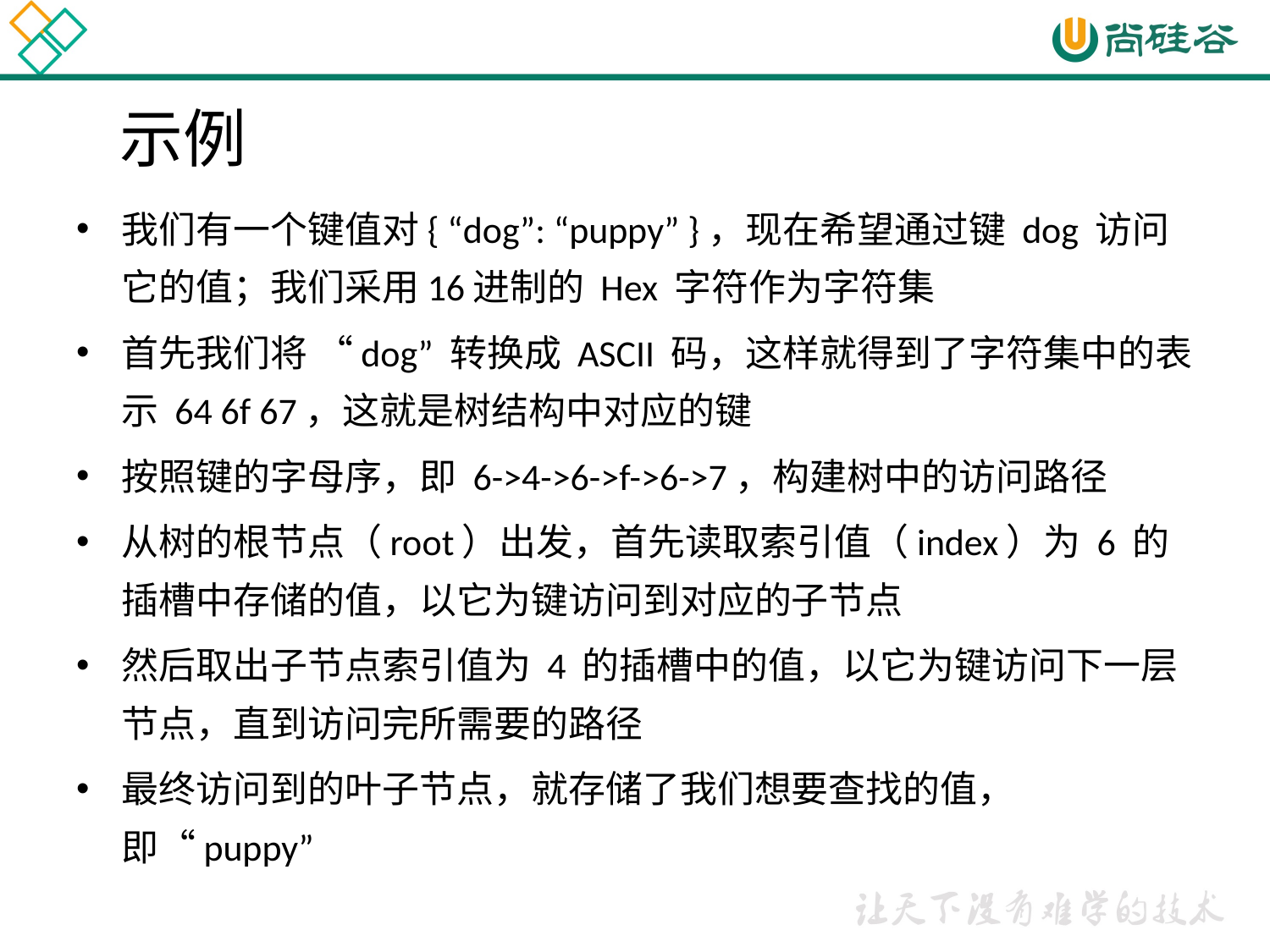

# 示例
我们有一个键值对{ “dog”: “puppy” }，现在希望通过键 dog 访问它的值；我们采用16进制的 Hex 字符作为字符集
首先我们将 “dog” 转换成 ASCII 码，这样就得到了字符集中的表示 64 6f 67，这就是树结构中对应的键
按照键的字母序，即 6->4->6->f->6->7，构建树中的访问路径
从树的根节点（root）出发，首先读取索引值（index）为 6 的插槽中存储的值，以它为键访问到对应的子节点
然后取出子节点索引值为 4 的插槽中的值，以它为键访问下一层节点，直到访问完所需要的路径
最终访问到的叶子节点，就存储了我们想要查找的值，即“puppy”